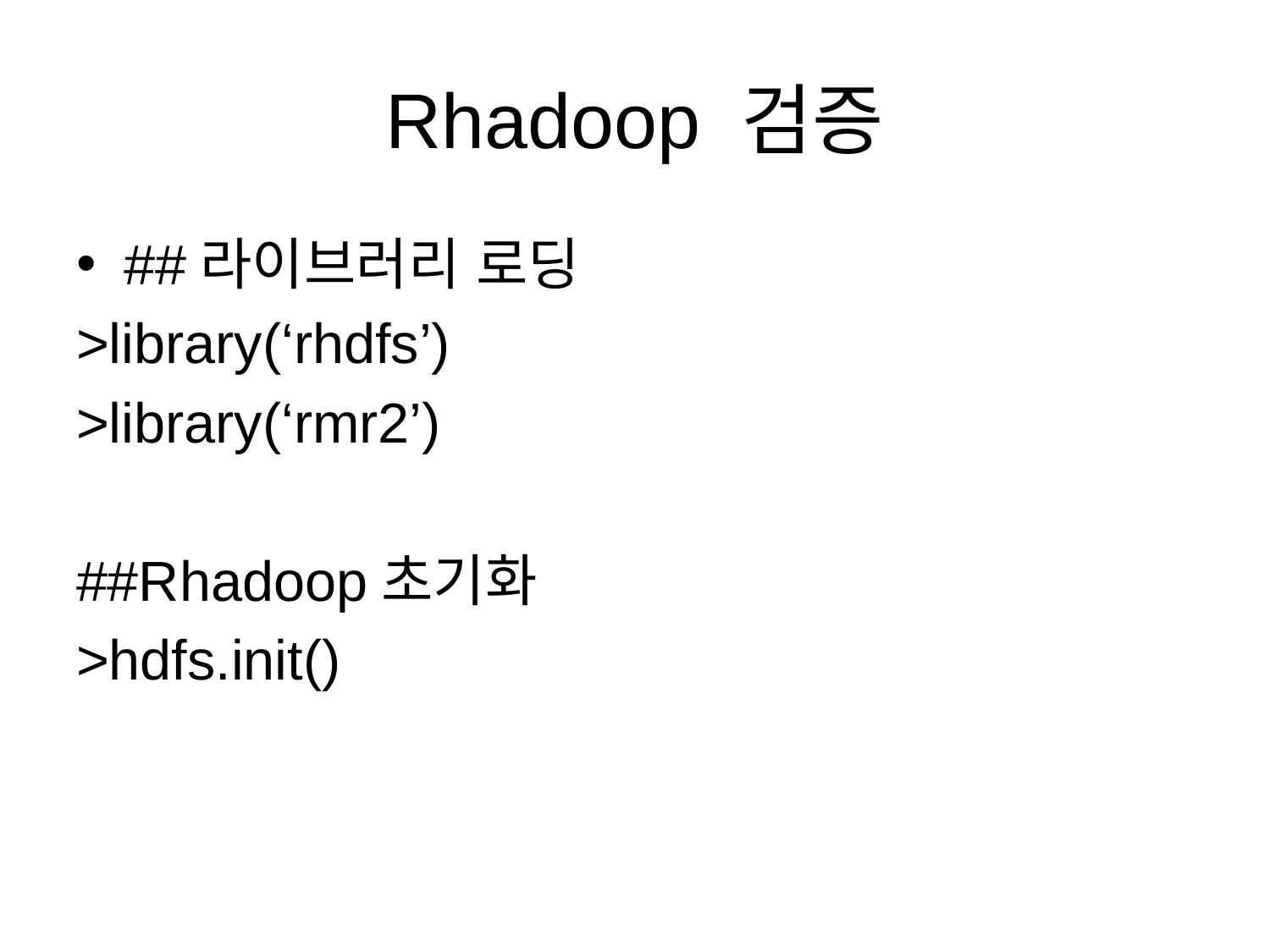

# Rhadoop 검증
##라이브러리 로딩
>library(‘rhdfs’)
>library(‘rmr2’)

##Rhadoop초기화
>hdfs.init()